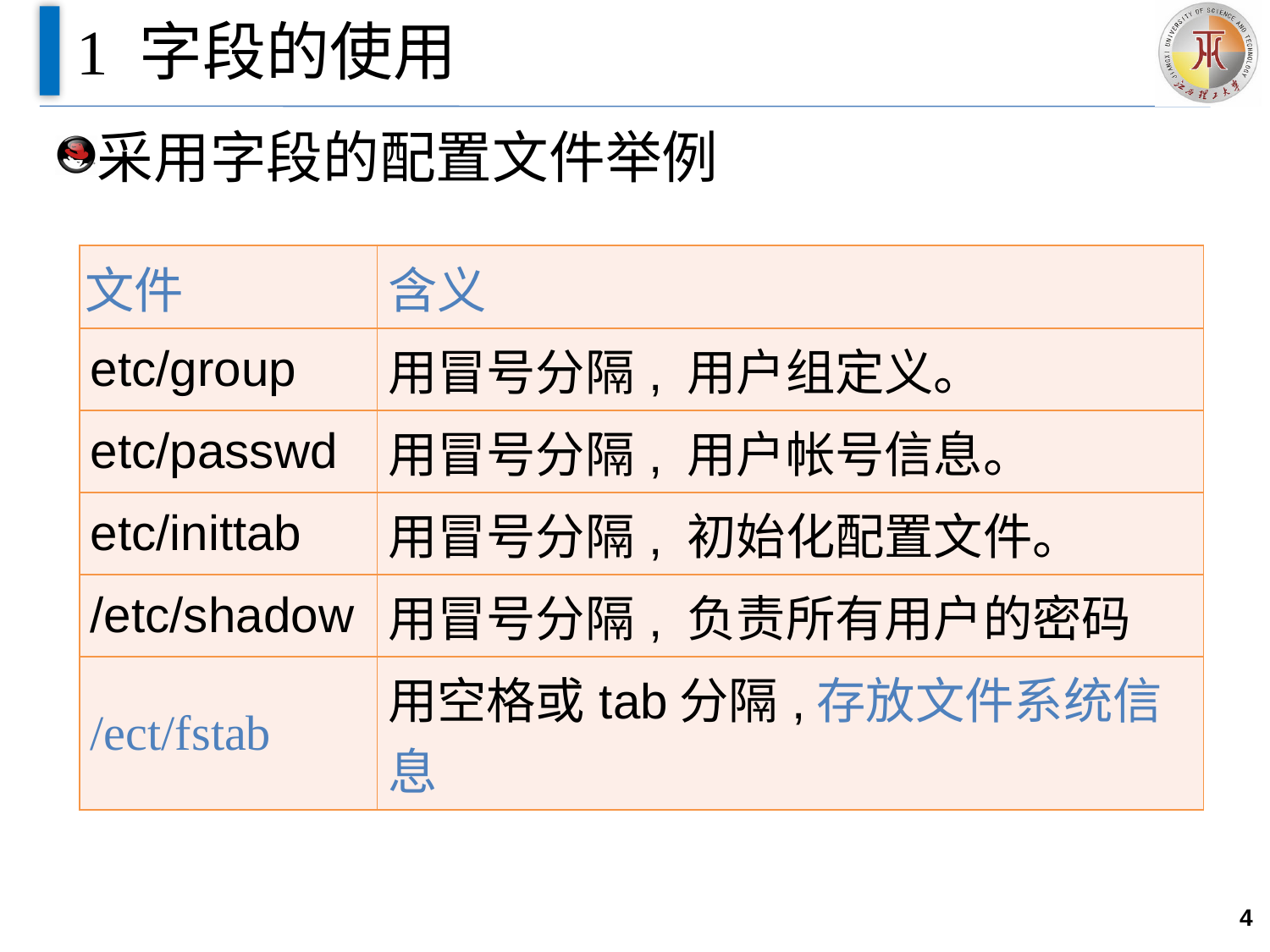

# 1 字段的使用
采用字段的配置文件举例
| 文件 | 含义 |
| --- | --- |
| etc/group | 用冒号分隔, 用户组定义。 |
| etc/passwd | 用冒号分隔, 用户帐号信息。 |
| etc/inittab | 用冒号分隔, 初始化配置文件。 |
| /etc/shadow | 用冒号分隔, 负责所有用户的密码 |
| /ect/fstab | 用空格或tab分隔,存放文件系统信息 |
4